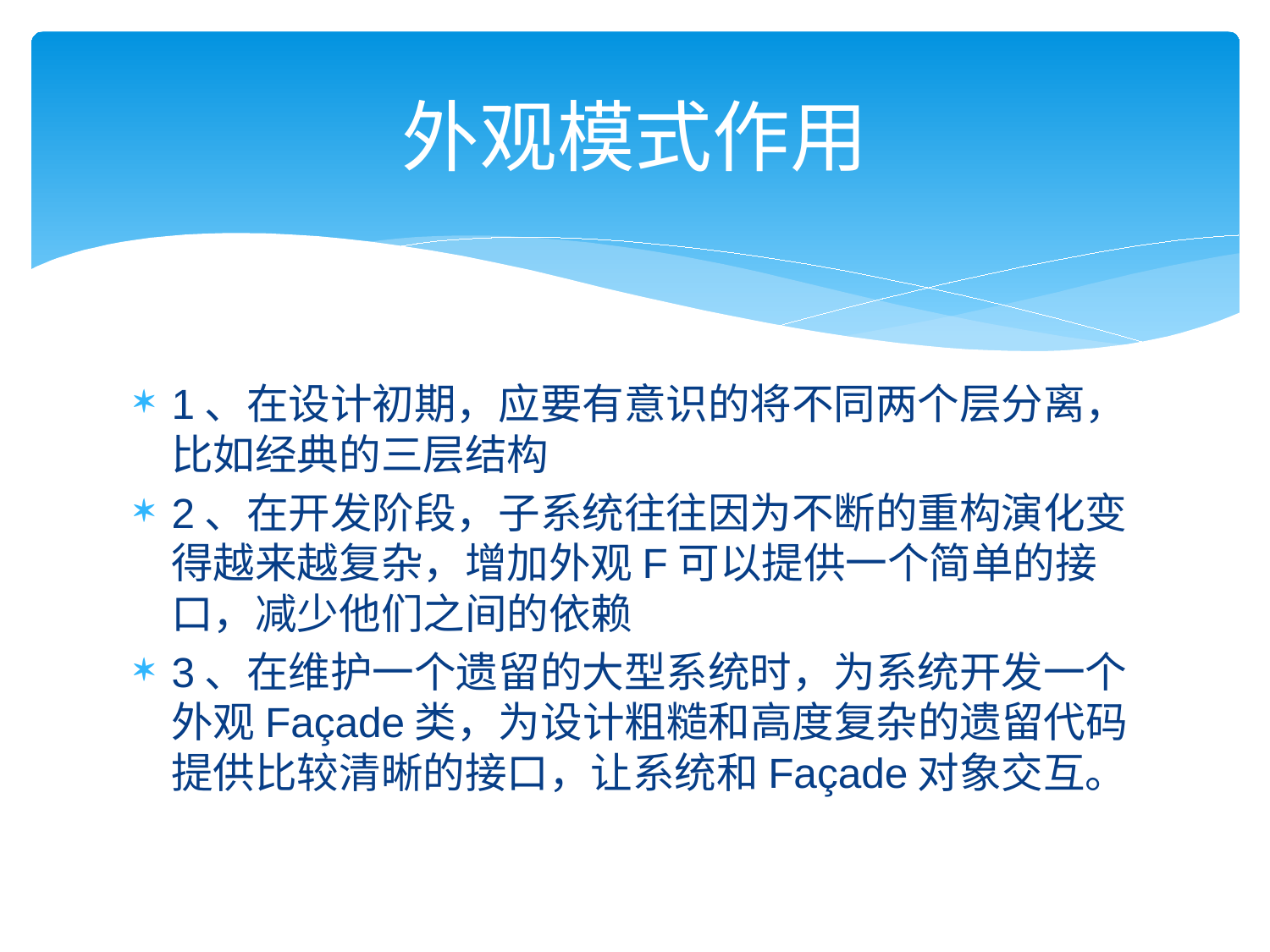

# 外观模式作用
1、在设计初期，应要有意识的将不同两个层分离，比如经典的三层结构
2、在开发阶段，子系统往往因为不断的重构演化变得越来越复杂，增加外观F可以提供一个简单的接口，减少他们之间的依赖
3、在维护一个遗留的大型系统时，为系统开发一个外观Façade类，为设计粗糙和高度复杂的遗留代码提供比较清晰的接口，让系统和Façade对象交互。